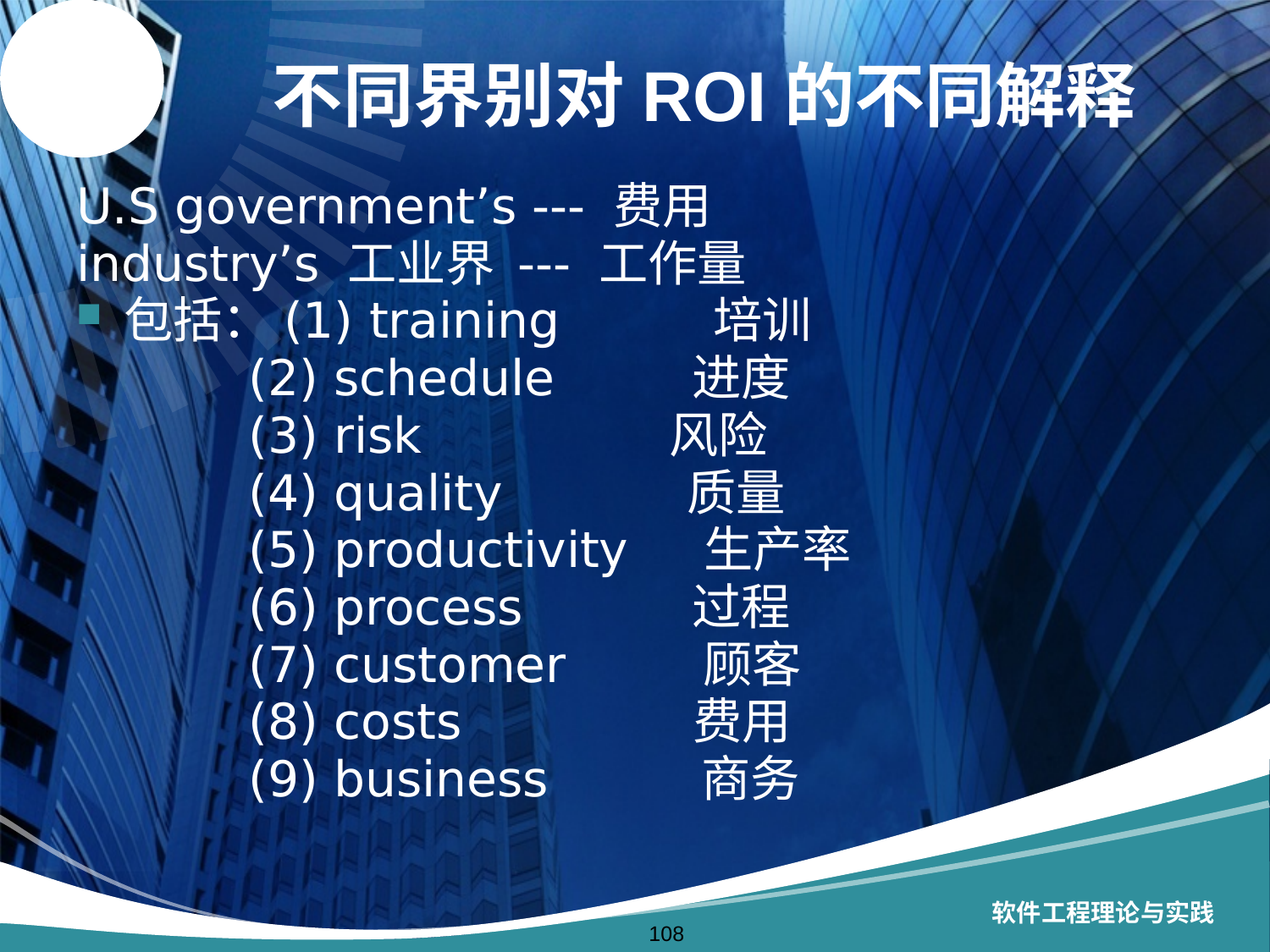

# 不同界别对ROI的不同解释
U.S government’s --- 费用
industry’s 工业界 --- 工作量
包括：(1) training         培训
           (2) schedule        进度
           (3) risk               风险
           (4) quality           质量
           (5) productivity    生产率
           (6) process          过程
           (7) customer        顾客
           (8) costs              费用
           (9) business         商务

软件工程理论与实践
108